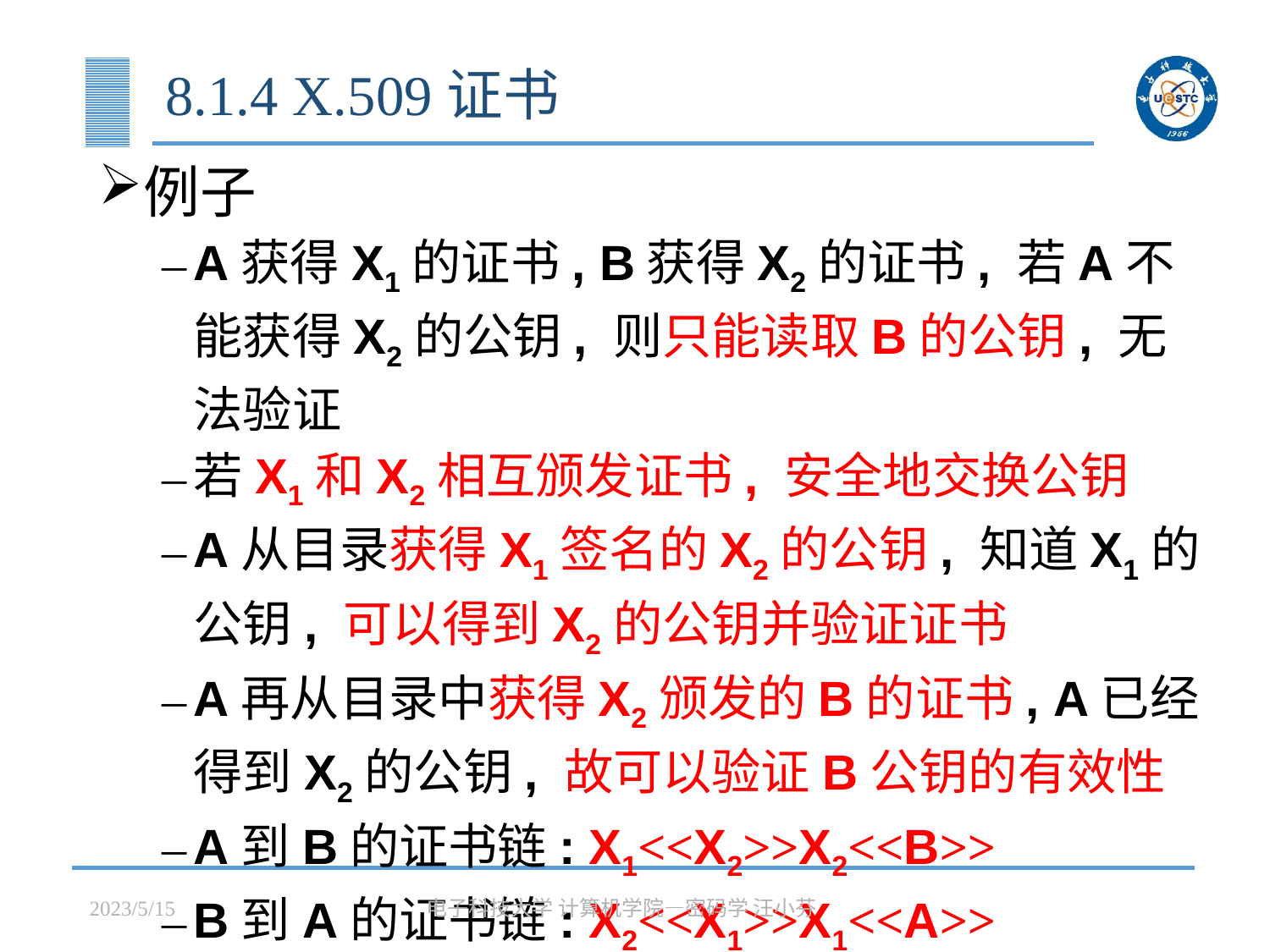

# 8.1.4 X.509证书
例子
A获得X1的证书, B获得X2的证书, 若A不能获得X2的公钥, 则只能读取B的公钥, 无法验证
若X1和X2相互颁发证书, 安全地交换公钥
A从目录获得X1签名的X2的公钥, 知道X1的公钥, 可以得到X2的公钥并验证证书
A再从目录中获得X2颁发的B的证书, A已经得到X2的公钥, 故可以验证B公钥的有效性
A到B的证书链: X1<<X2>>X2<<B>>
B到A的证书链: X2<<X1>>X1<<A>>
N长的证书链: X1<<X2>>X2<<X3>>…XN<<B>>

2023/5/15
电子科技大学 计算机学院—密码学 汪小芬